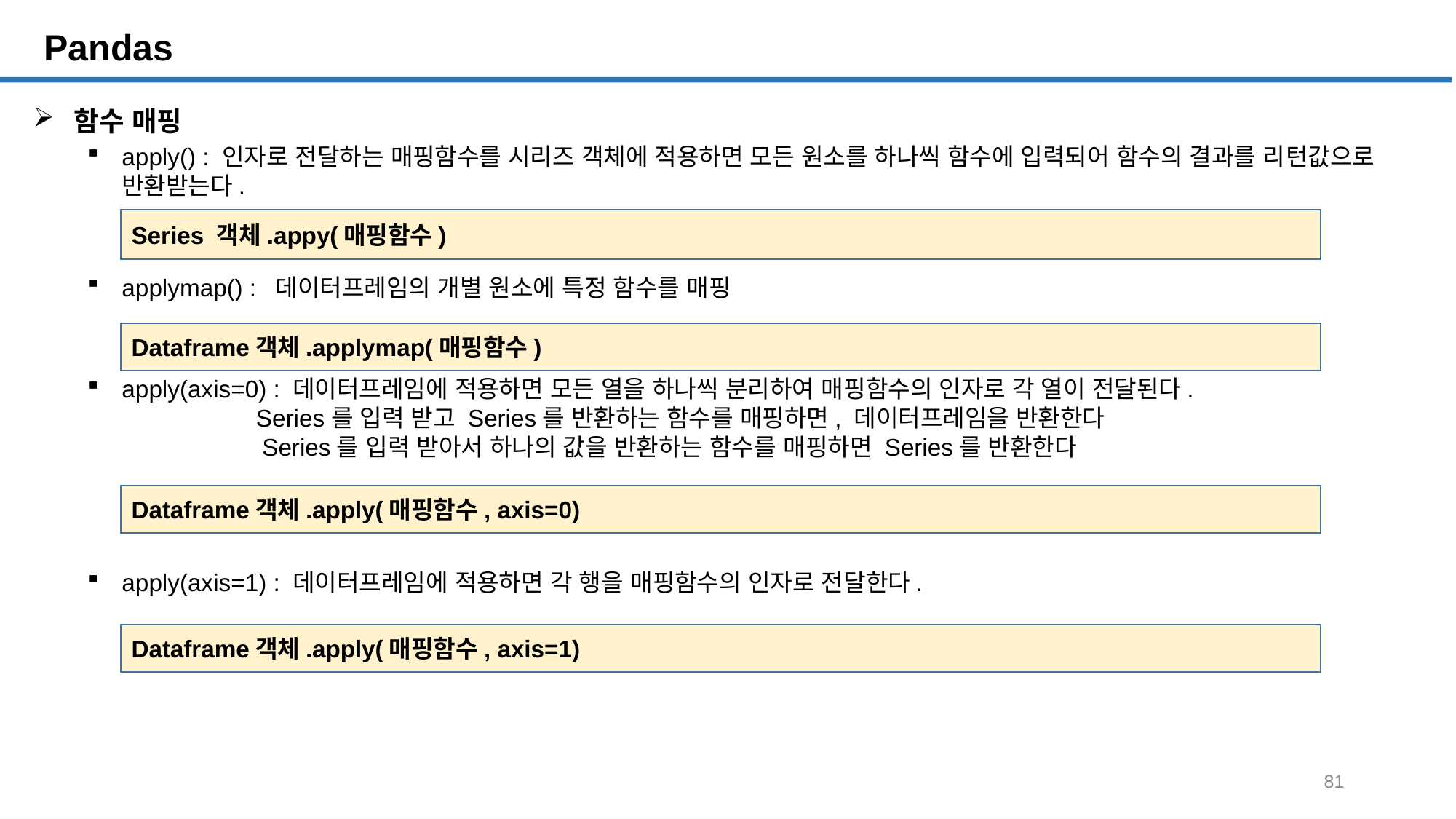

SQL 튜닝 개요
# Pandas

함수 매핑
apply() : 인자로 전달하는 매핑함수를 시리즈 객체에 적용하면 모든 원소를 하나씩 함수에 입력되어 함수의 결과를 리턴값으로 반환받는다.

applymap() :  데이터프레임의 개별 원소에 특정 함수를 매핑

apply(axis=0) : 데이터프레임에 적용하면 모든 열을 하나씩 분리하여 매핑함수의 인자로 각 열이 전달된다.
                    Series를 입력 받고 Series를 반환하는 함수를 매핑하면, 데이터프레임을 반환한다
                    Series를 입력 받아서 하나의 값을 반환하는 함수를 매핑하면 Series를 반환한다

apply(axis=1) : 데이터프레임에 적용하면 각 행을 매핑함수의 인자로 전달한다.

Series 객체.appy(매핑함수)
Dataframe객체.applymap(매핑함수)
Dataframe객체.apply(매핑함수, axis=0)
Dataframe객체.apply(매핑함수, axis=1)
81